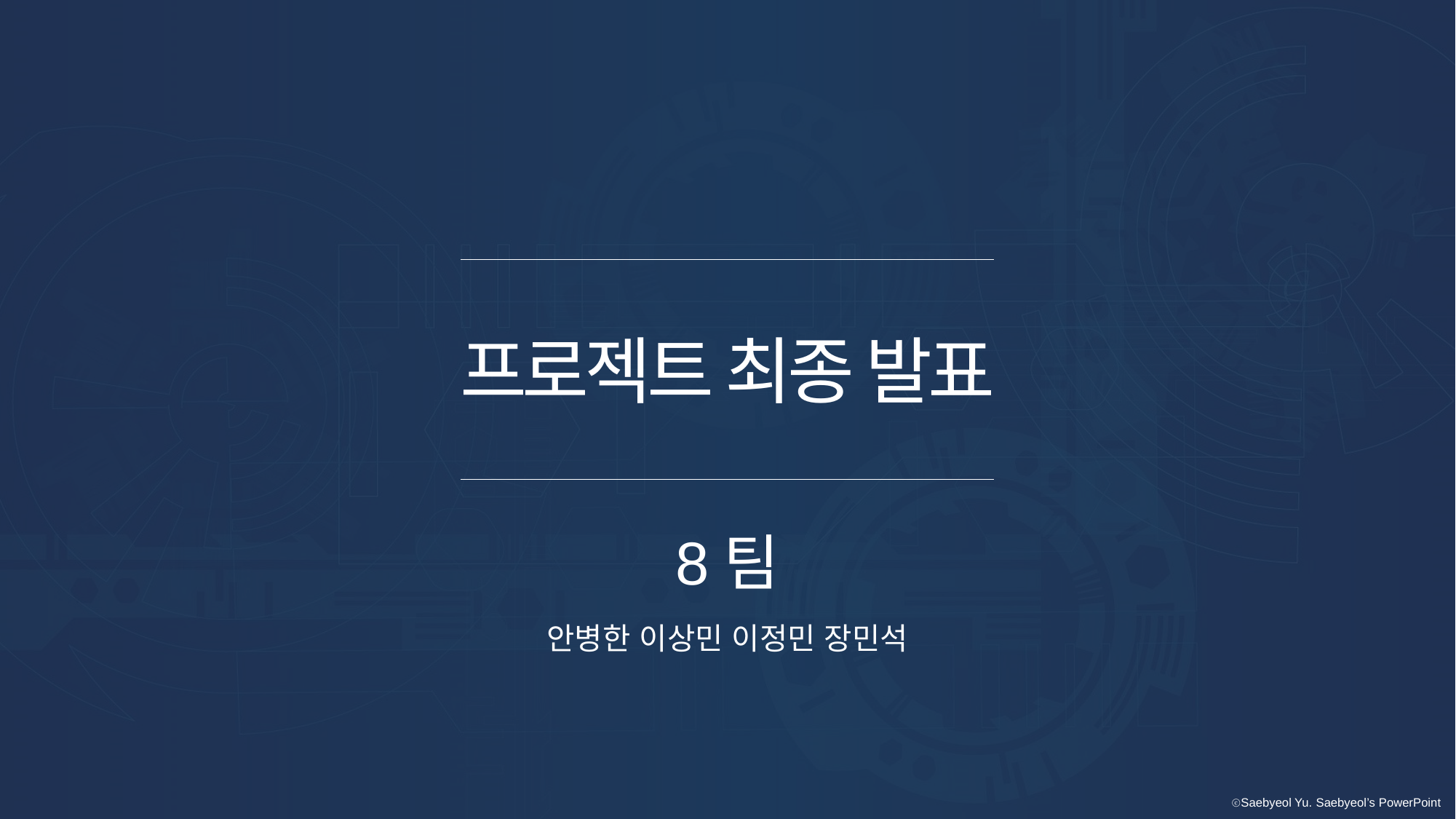

프로젝트 최종 발표
8팀

안병한 이상민 이정민 장민석